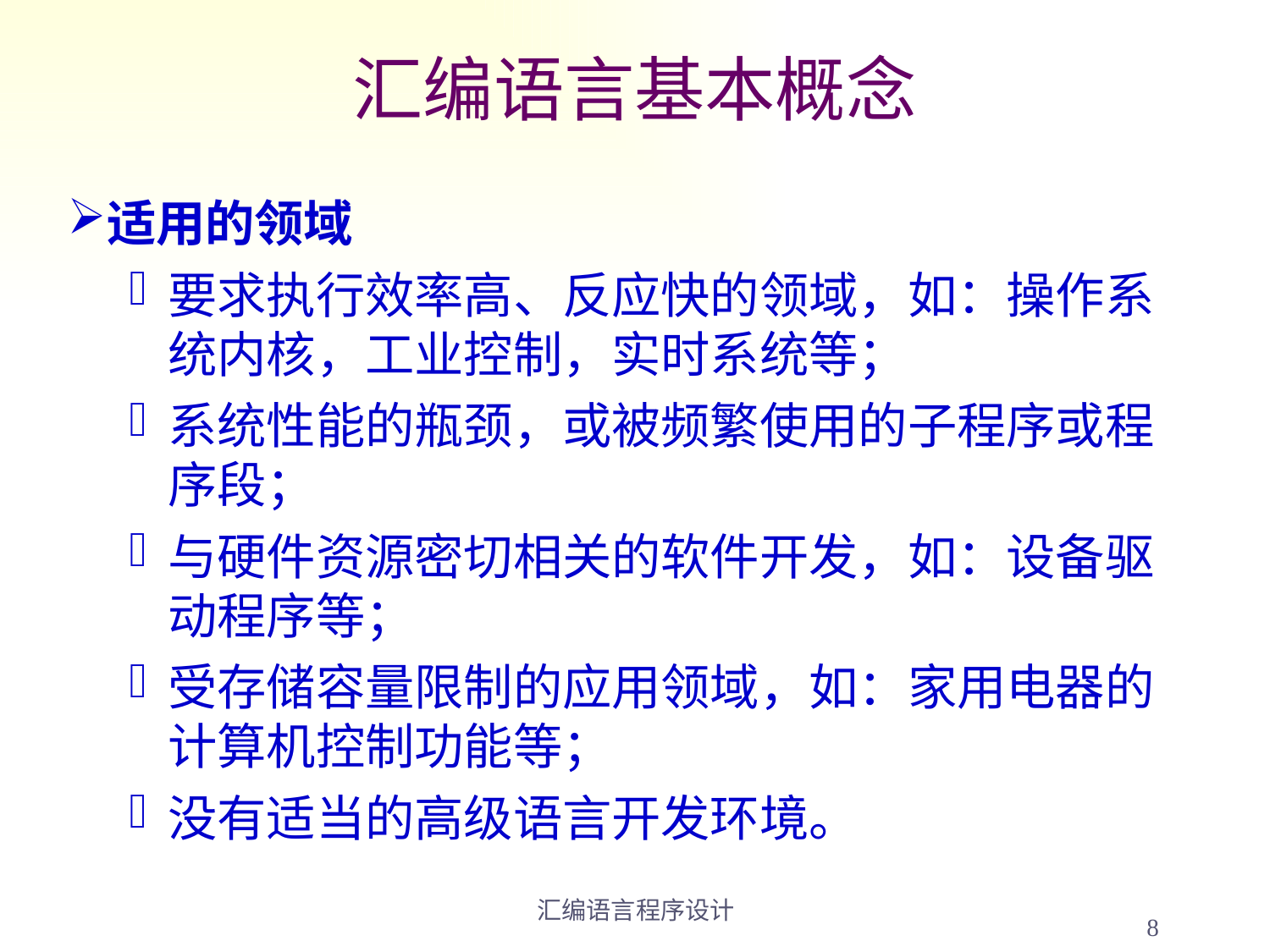

# 汇编语言基本概念
适用的领域
要求执行效率高、反应快的领域，如：操作系统内核，工业控制，实时系统等；
系统性能的瓶颈，或被频繁使用的子程序或程序段；
与硬件资源密切相关的软件开发，如：设备驱动程序等；
受存储容量限制的应用领域，如：家用电器的计算机控制功能等；
没有适当的高级语言开发环境。
8
汇编语言程序设计